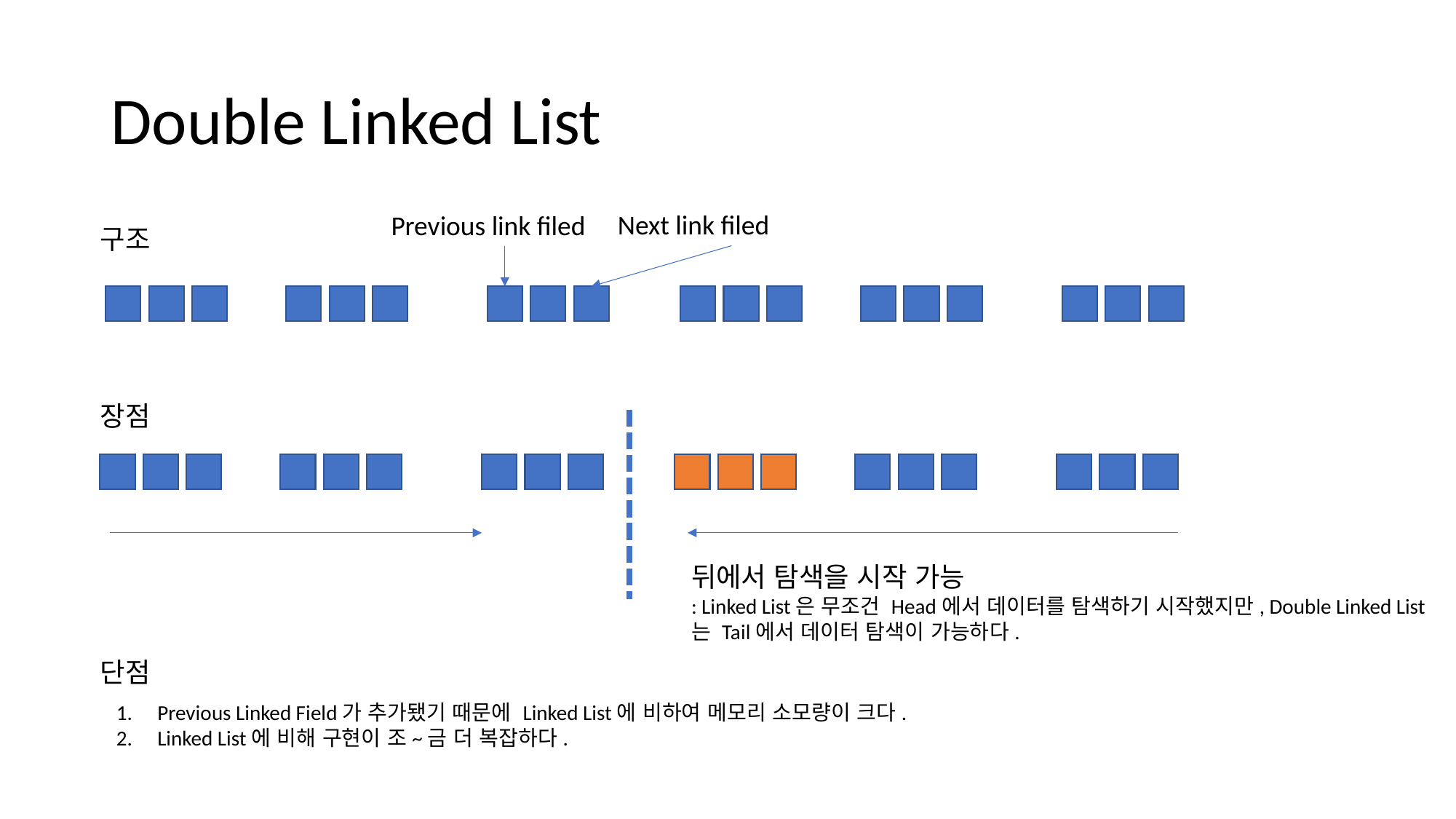

# Double Linked List
Next link filed
Previous link filed
구조

장점

뒤에서 탐색을 시작 가능
: Linked List은 무조건 Head에서 데이터를 탐색하기 시작했지만, Double Linked List는 Tail에서 데이터 탐색이 가능하다.
단점
Previous Linked Field가 추가됐기 때문에 Linked List에 비하여 메모리 소모량이 크다.
Linked List에 비해 구현이 조~금 더 복잡하다.